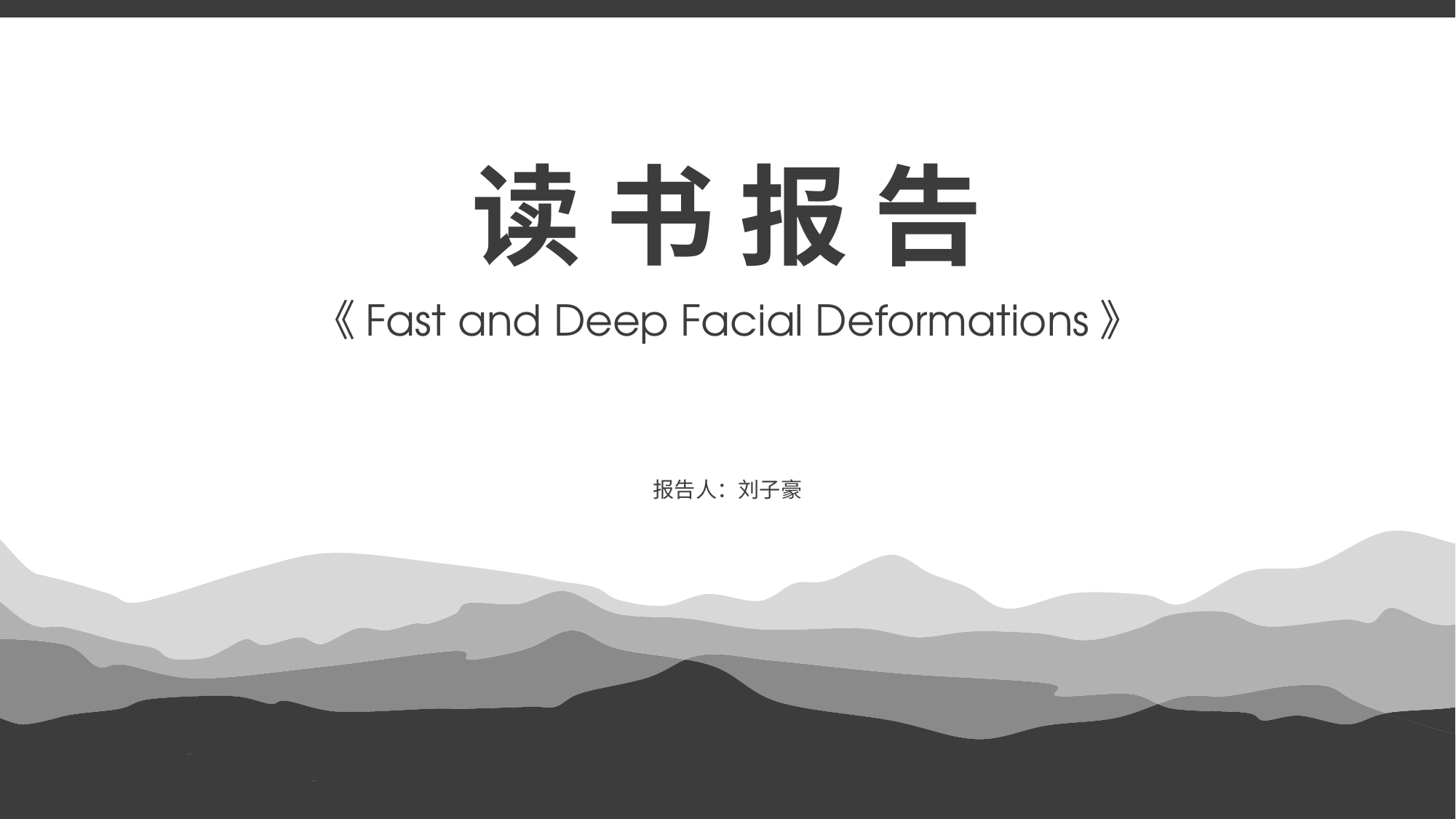

读 书 报 告
《Fast and Deep Facial Deformations》

报告人：刘子豪